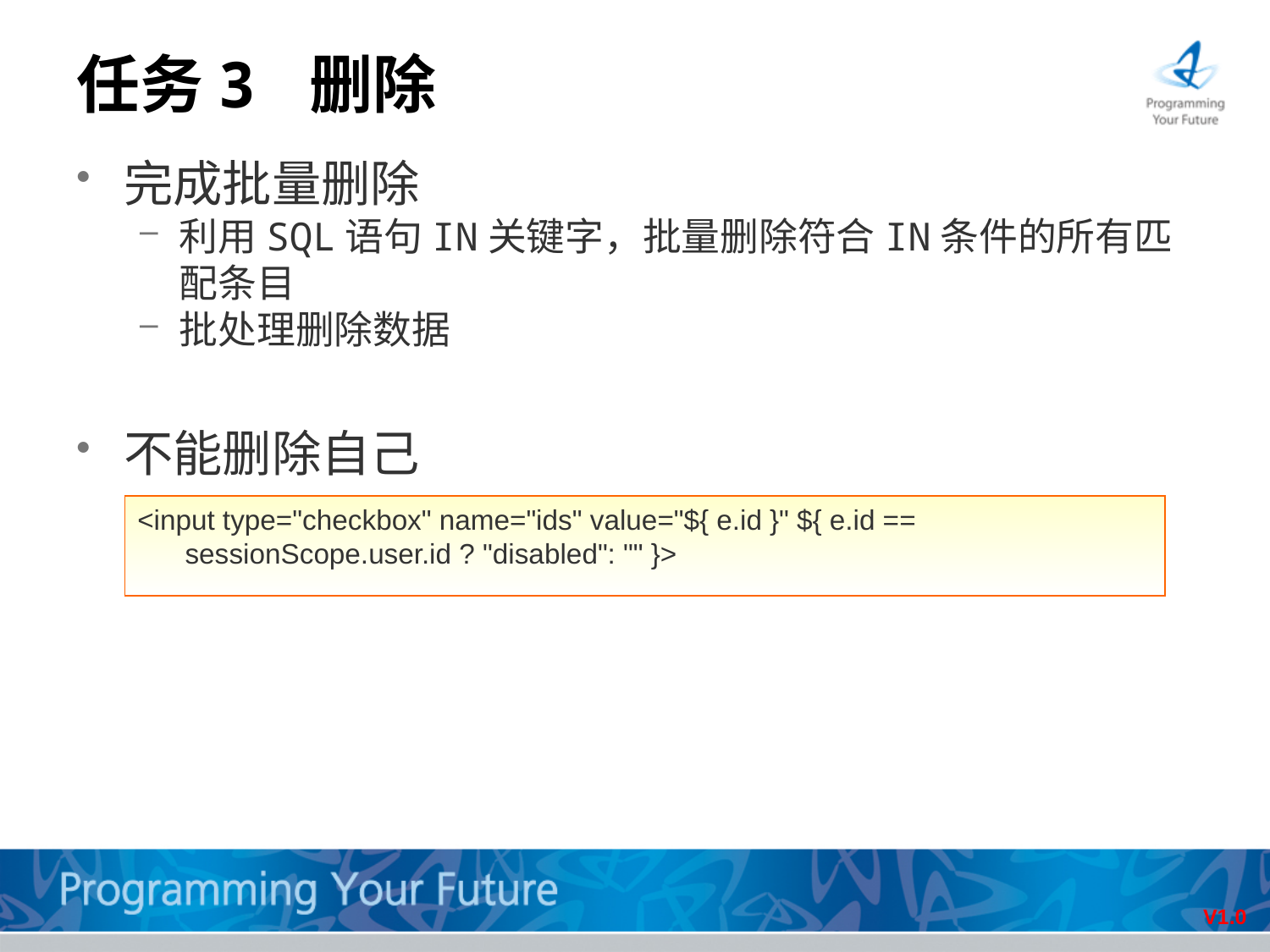

# 任务3 删除
完成批量删除
利用SQL语句IN关键字，批量删除符合IN条件的所有匹配条目
批处理删除数据

不能删除自己
<input type="checkbox" name="ids" value="${ e.id }" ${ e.id == sessionScope.user.id ? "disabled": "" }>